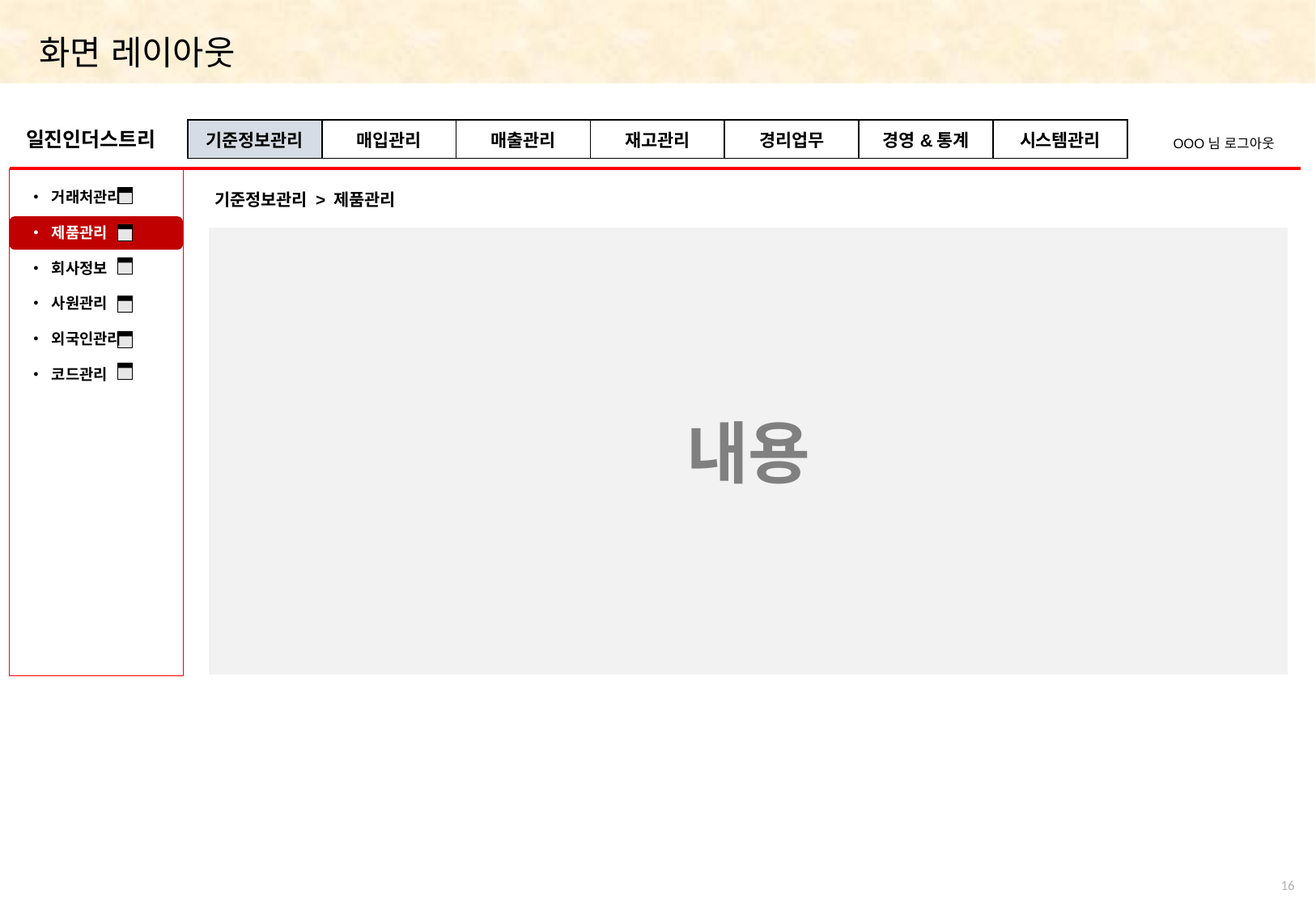

화면 레이아웃

| 기준정보관리 | 매입관리 | 매출관리 | 재고관리 | 경리업무 | 경영&통계 | 시스템관리 |
| --- | --- | --- | --- | --- | --- | --- |
일진인더스트리
OOO님 로그아웃

| • 거래처관리 |
| --- |
| • 제품관리 |
| • 회사정보 |
| • 사원관리 |
| • 외국인관리 |
| • 코드관리 |
|  |
기준정보관리 > 제품관리

내용

16